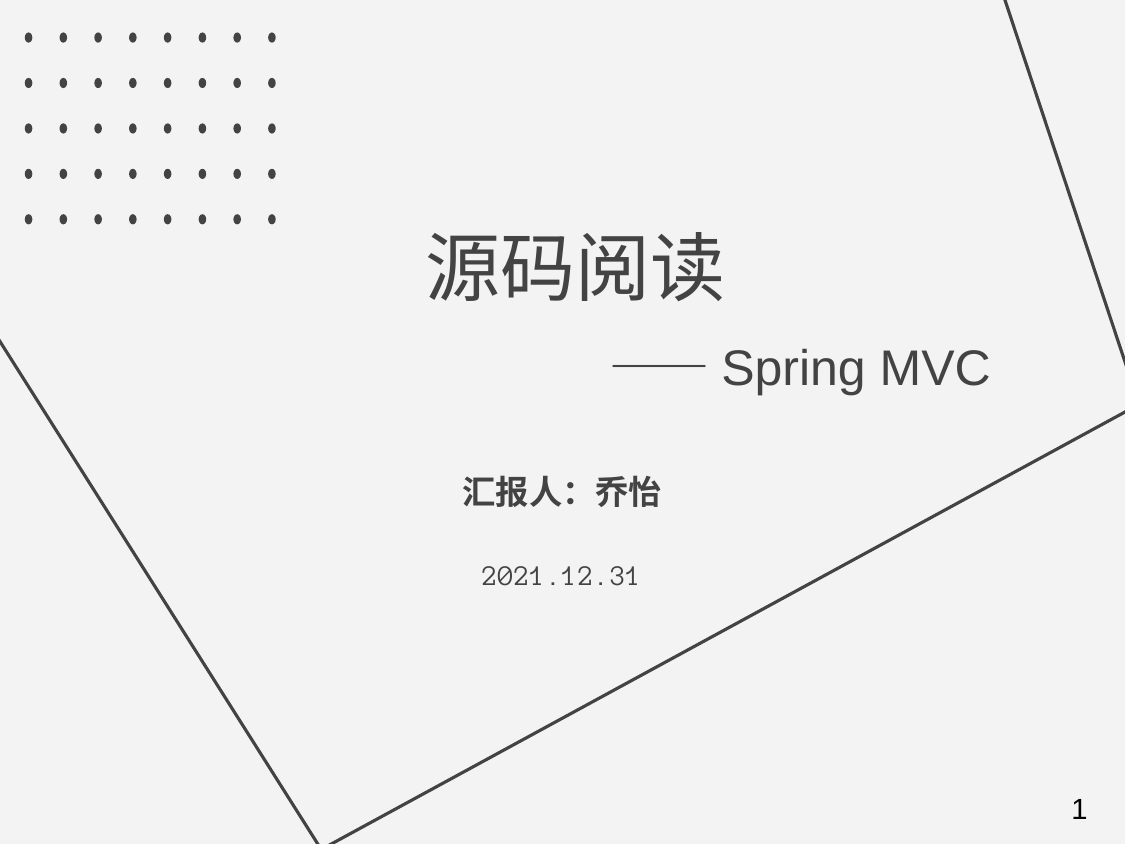

# 源码阅读 ——Spring MVC
汇报人：乔怡
2021.12.31
1